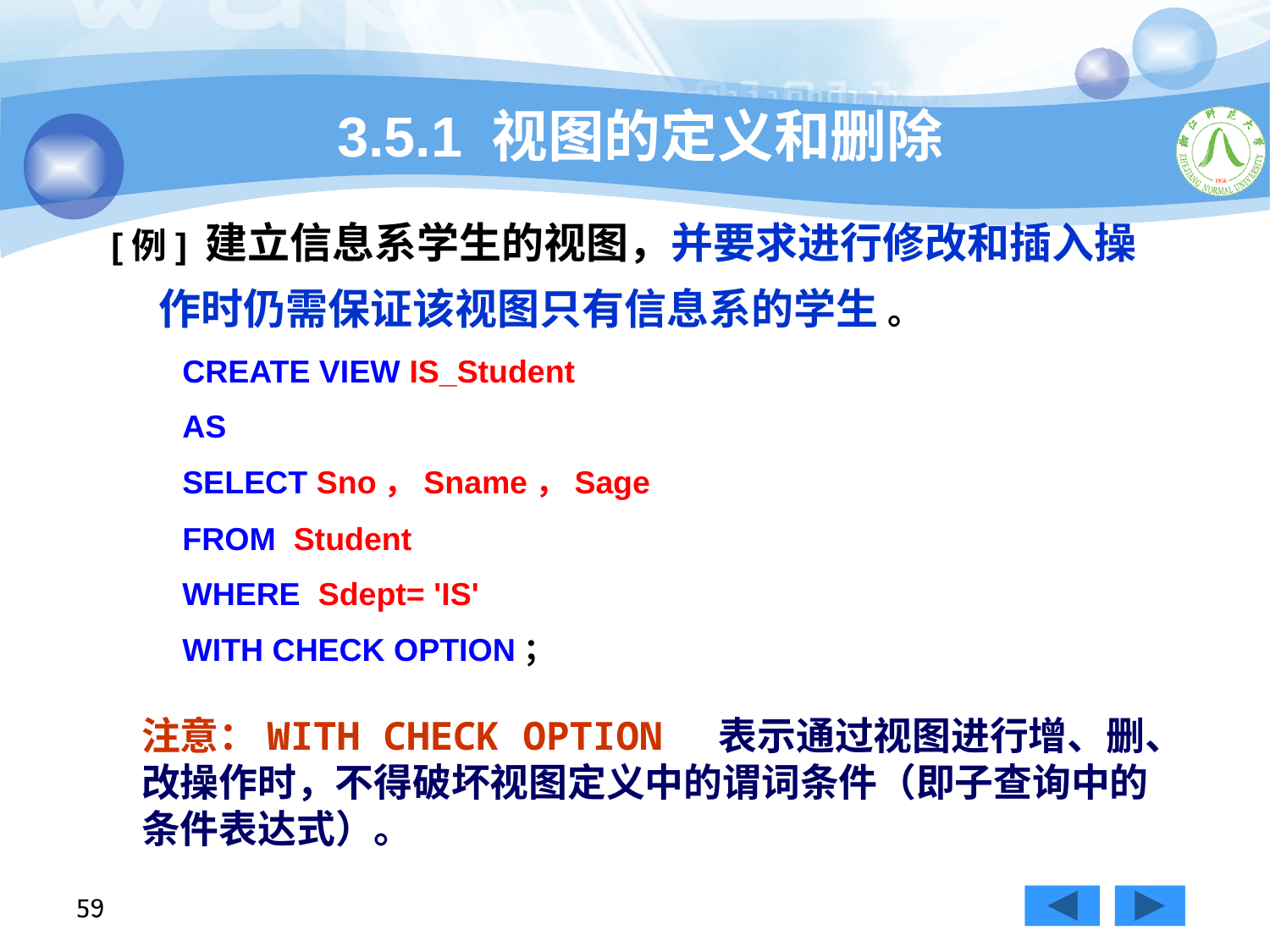

# 3.5.1 视图的定义和删除
[例] 建立信息系学生的视图，并要求进行修改和插入操作时仍需保证该视图只有信息系的学生 。
        CREATE VIEW IS_Student
        AS
        SELECT Sno，Sname，Sage
        FROM  Student
        WHERE  Sdept= 'IS'
        WITH CHECK OPTION；
注意：WITH CHECK OPTION  表示通过视图进行增、删、改操作时，不得破坏视图定义中的谓词条件（即子查询中的条件表达式）。
59